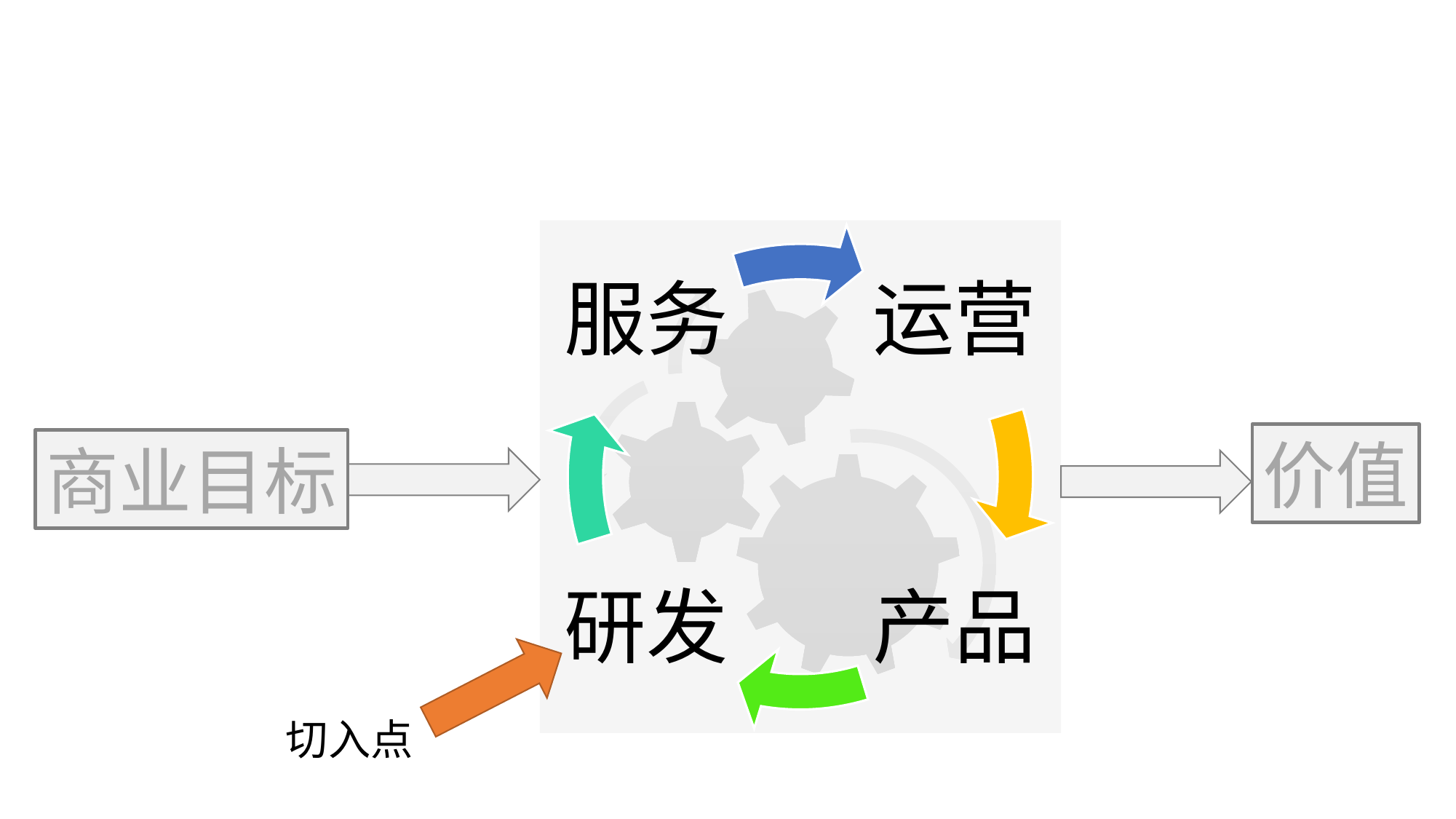

运营
产品
研发
服务

价值
商业目标

切入点